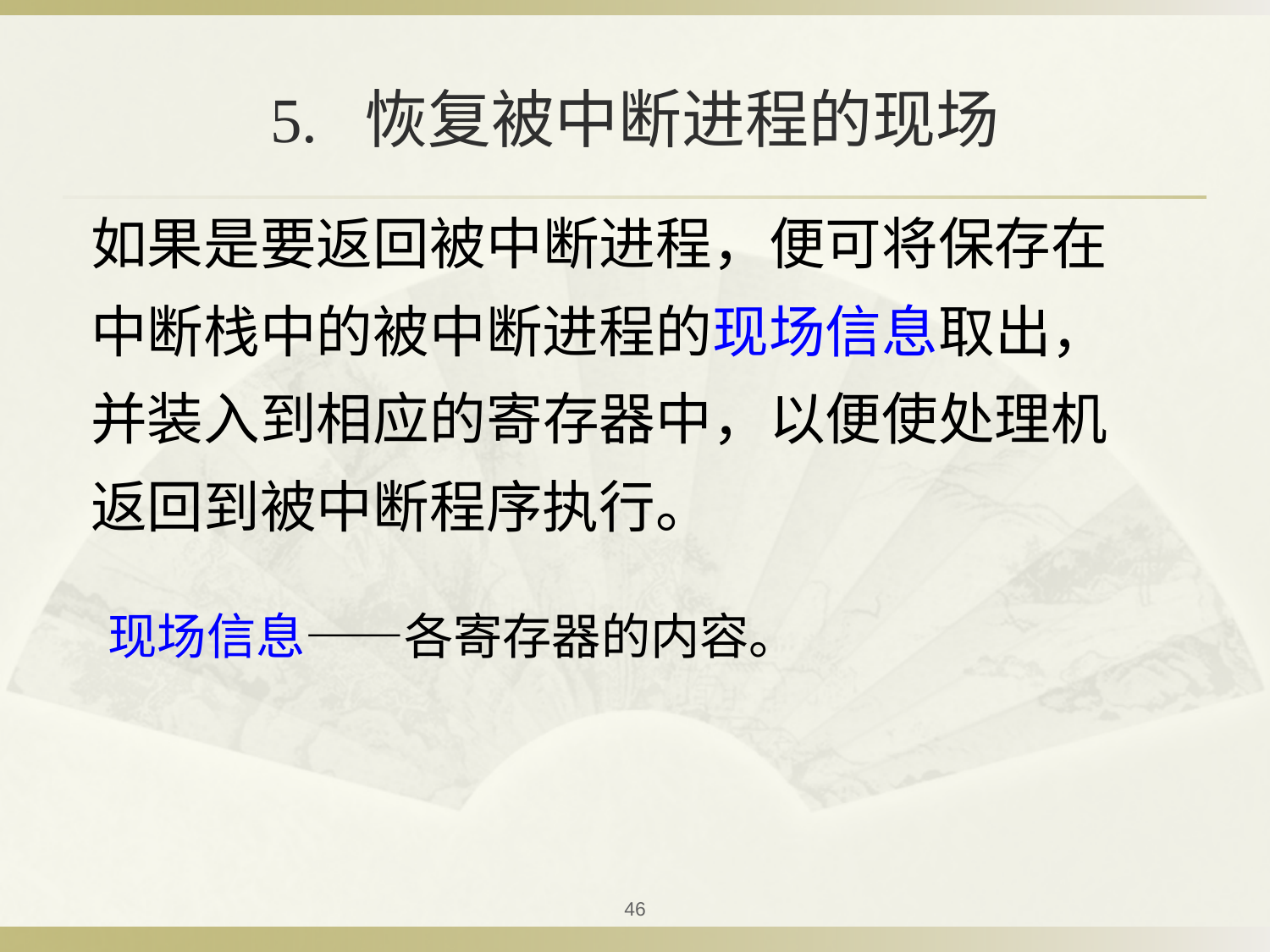

# 5.  恢复被中断进程的现场
如果是要返回被中断进程，便可将保存在中断栈中的被中断进程的现场信息取出，并装入到相应的寄存器中，以便使处理机返回到被中断程序执行。
现场信息——各寄存器的内容。
46